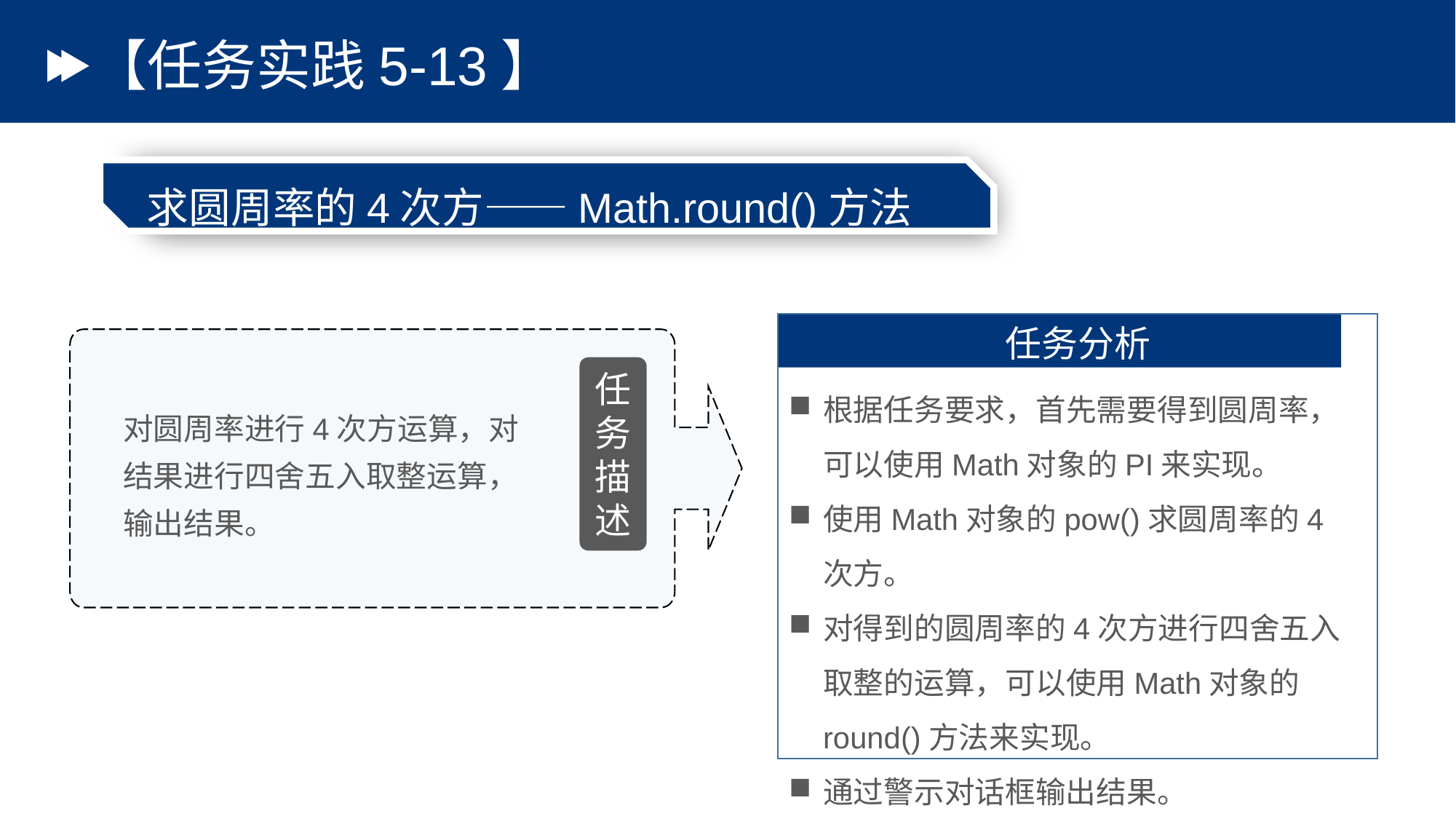

# 【任务实践5-13】
求圆周率的4次方——Math.round()方法

任务分析
根据任务要求，首先需要得到圆周率，可以使用Math对象的PI来实现。
使用Math对象的pow()求圆周率的4次方。
对得到的圆周率的4次方进行四舍五入取整的运算，可以使用Math对象的round()方法来实现。
通过警示对话框输出结果。

任务描述
对圆周率进行4次方运算，对结果进行四舍五入取整运算，输出结果。